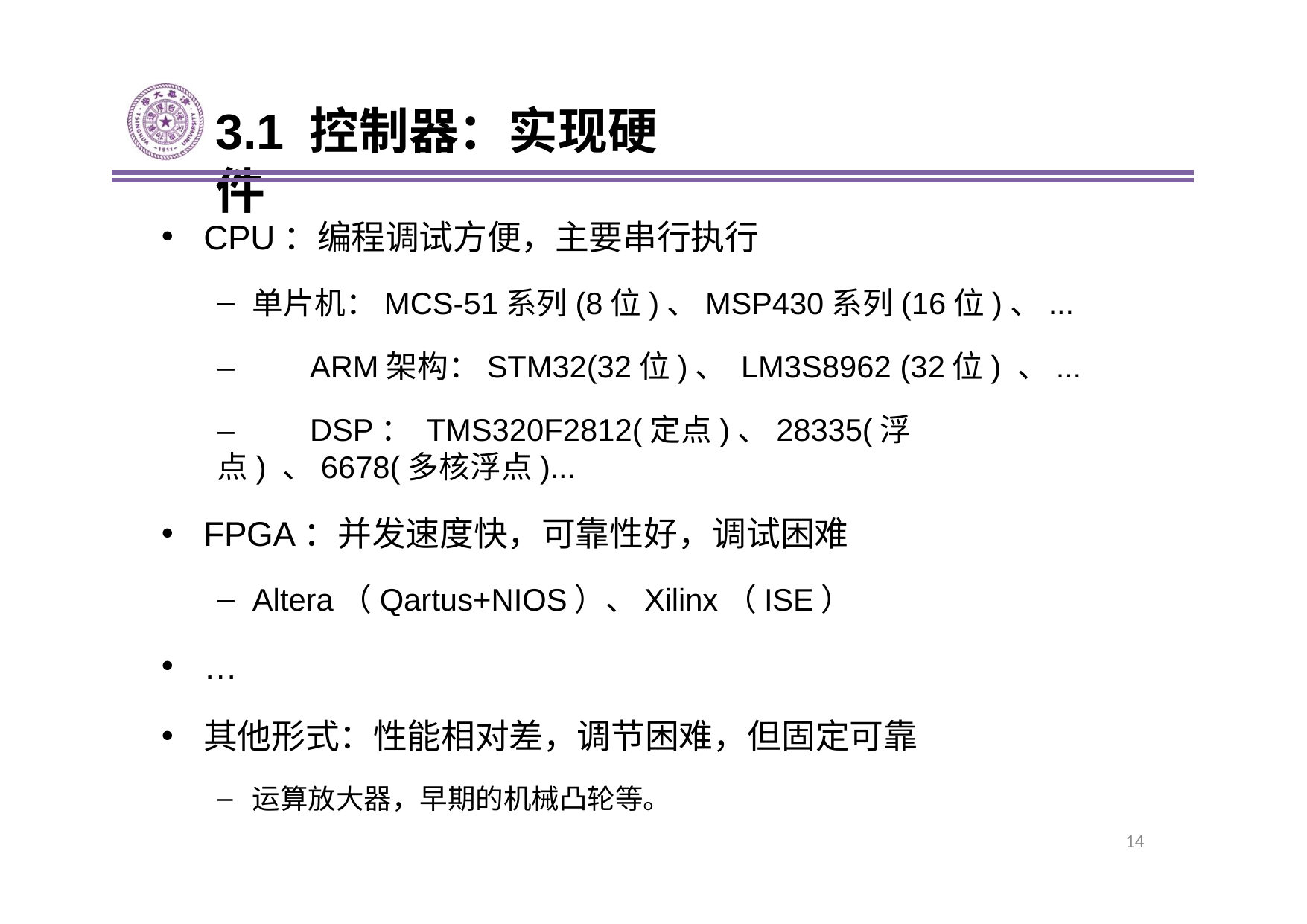

# 3.1 控制器：实现硬件

CPU：编程调试方便，主要串行执行
单片机：MCS-51系列(8位)、MSP430系列(16位)、...
–	ARM架构：STM32(32位)、 LM3S8962 (32位) 、...
–	DSP： TMS320F2812(定点)、28335(浮点) 、6678(多核浮点)...
FPGA：并发速度快，可靠性好，调试困难
Altera（Qartus+NIOS）、Xilinx（ISE）
…
其他形式：性能相对差，调节困难，但固定可靠
运算放大器，早期的机械凸轮等。
14